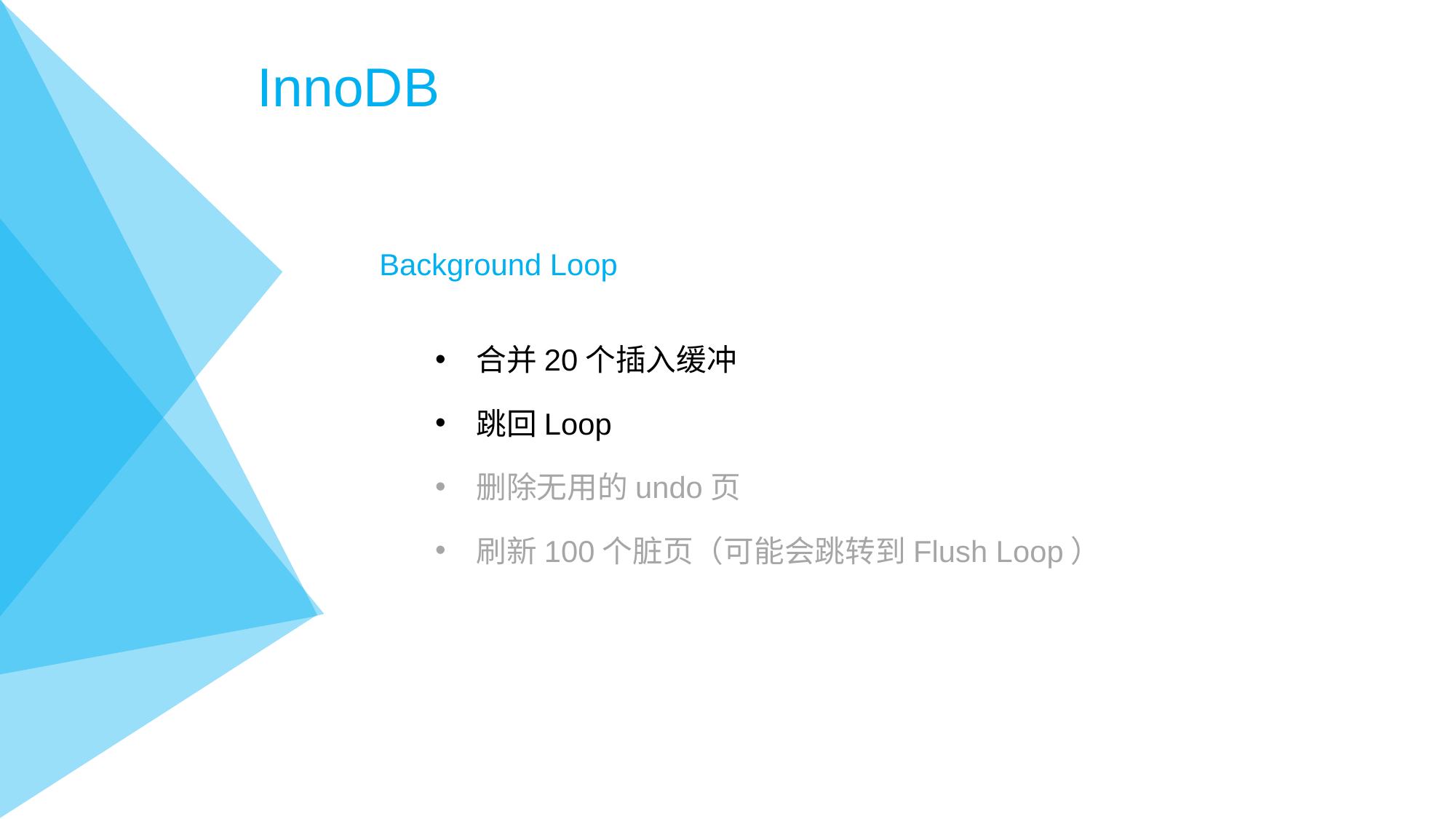

# InnoDB
Background Loop

合并20个插入缓冲
跳回Loop
删除无用的undo页
刷新100个脏页（可能会跳转到Flush Loop）